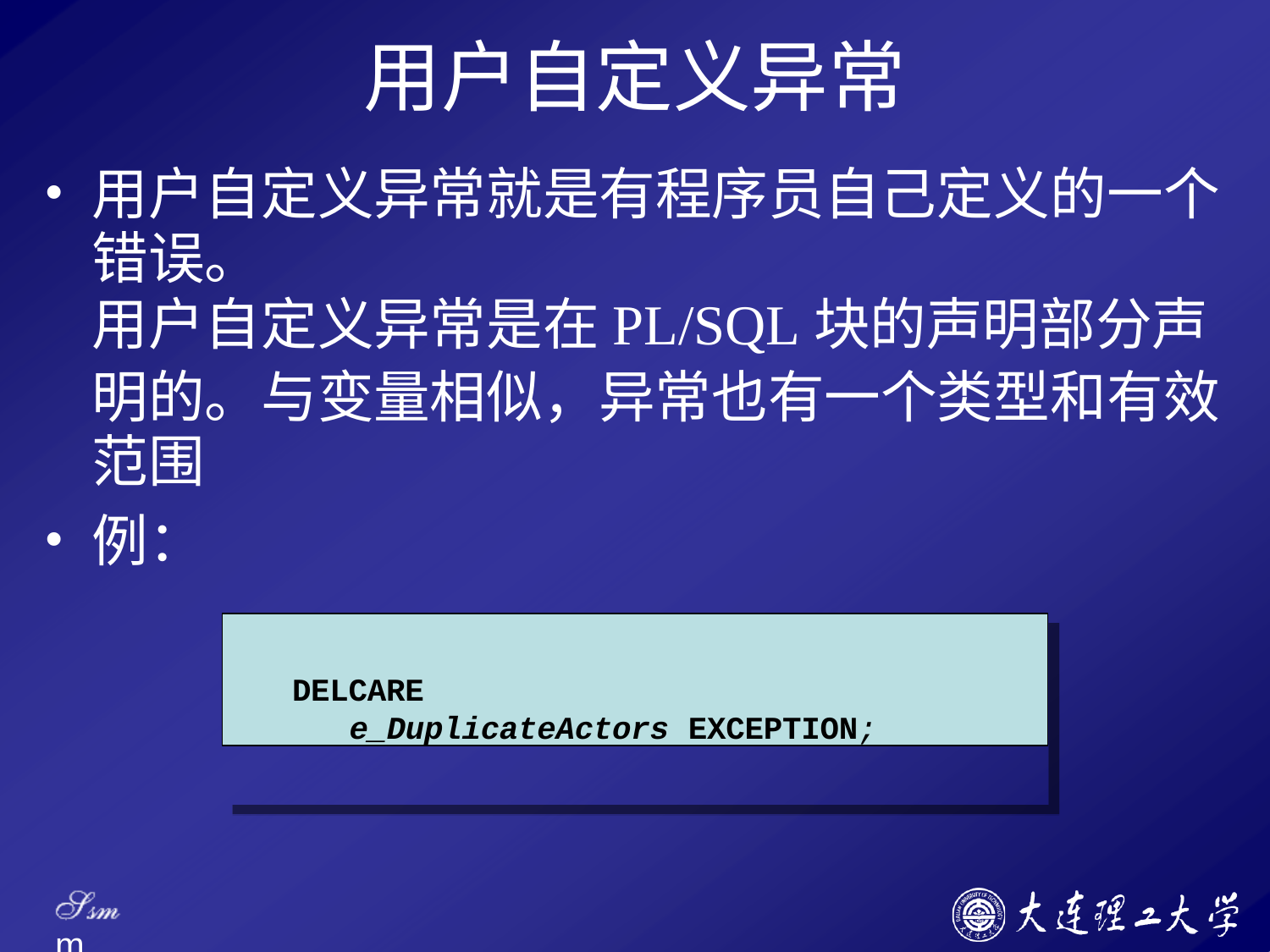

# 用户自定义异常
用户自定义异常就是有程序员自己定义的一个 错误。
用户自定义异常是在PL/SQL块的声明部分声
明的。与变量相似，异常也有一个类型和有效 范围
例：

DELCARE
e_DuplicateActors EXCEPTION;

Ssm